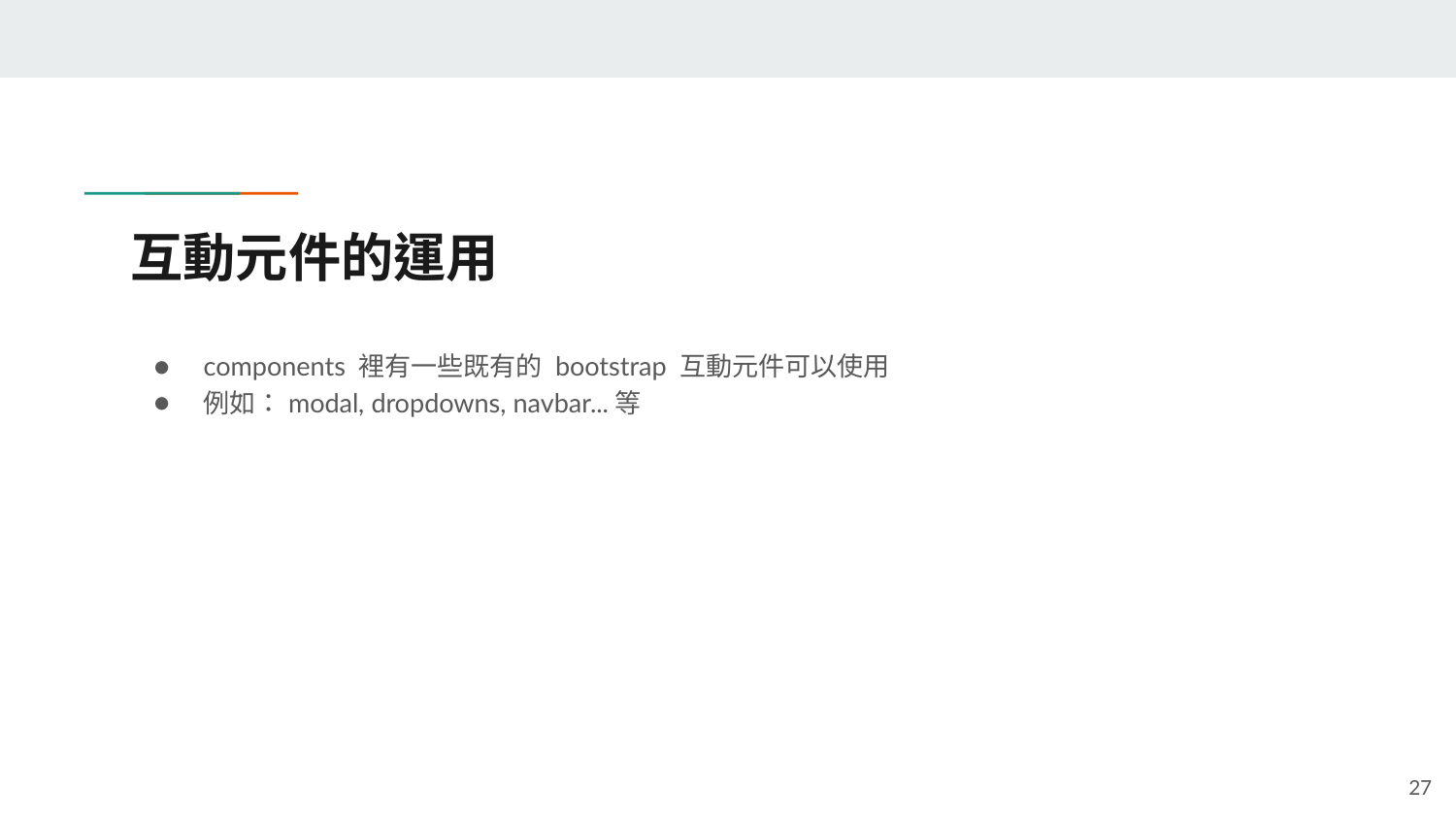

# 互動元件的運用
components 裡有一些既有的 bootstrap 互動元件可以使用
例如：modal, dropdowns, navbar...等

27